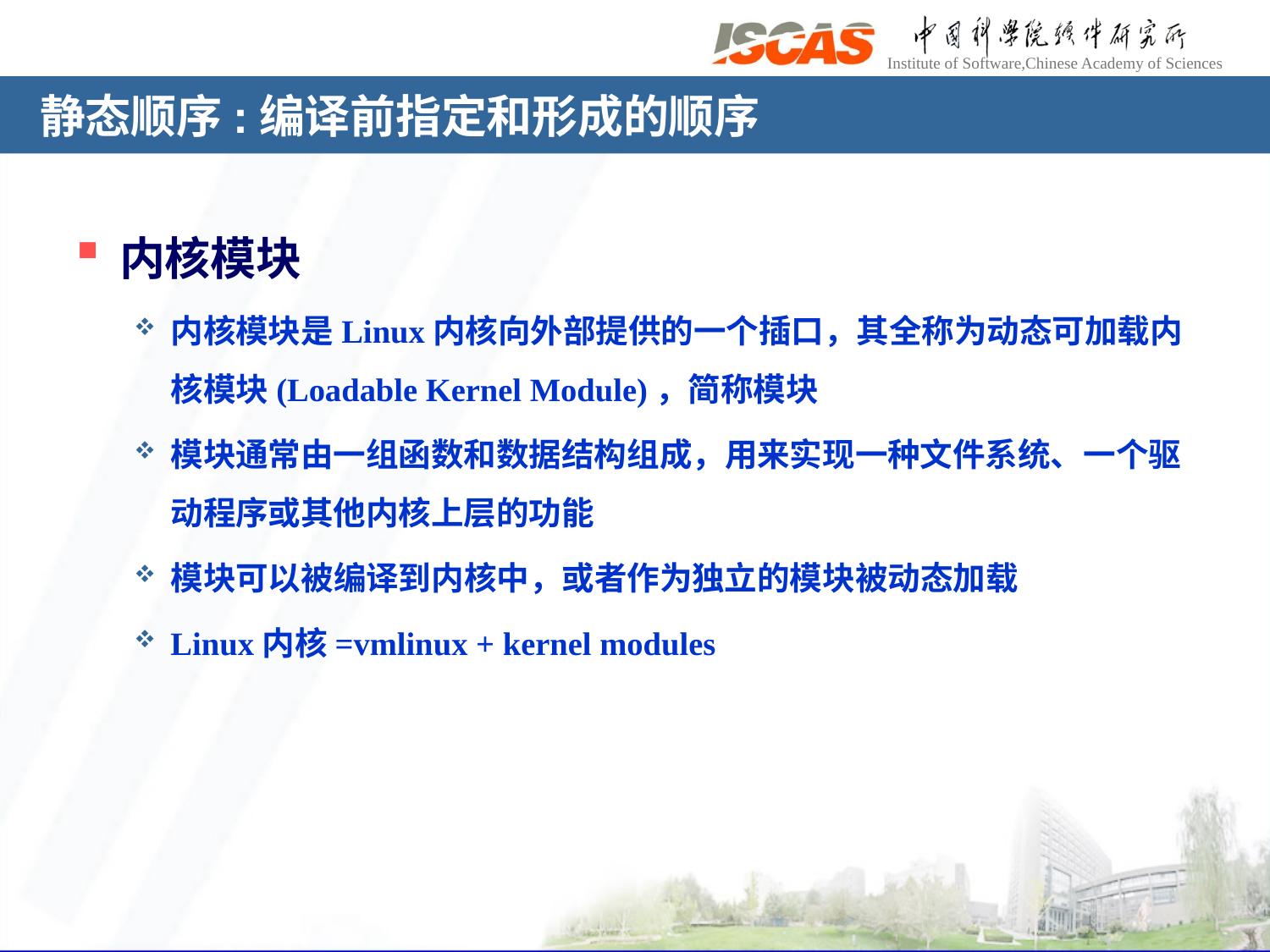

# 静态顺序:编译前指定和形成的顺序
内核模块
内核模块是Linux内核向外部提供的一个插口，其全称为动态可加载内核模块(Loadable Kernel Module)，简称模块
模块通常由一组函数和数据结构组成，用来实现一种文件系统、一个驱动程序或其他内核上层的功能
模块可以被编译到内核中，或者作为独立的模块被动态加载
Linux内核=vmlinux + kernel modules